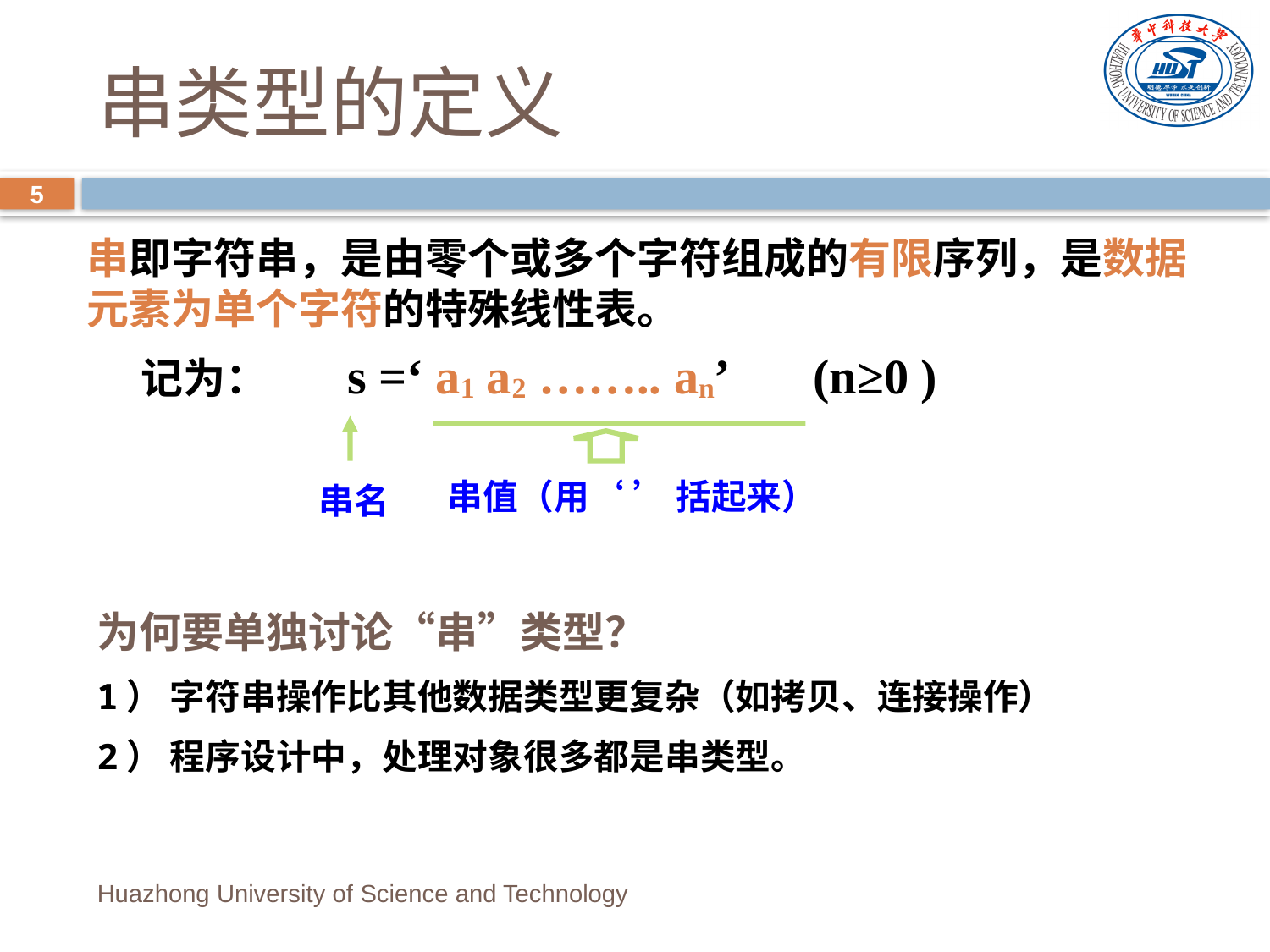

# 串类型的定义
5
串即字符串，是由零个或多个字符组成的有限序列，是数据元素为单个字符的特殊线性表。
记为：      s =‘ a1 a2 …….. an’       (n≥0 )

 串名

   串值（用‘ ’ 括起来）
为何要单独讨论“串”类型？
1） 字符串操作比其他数据类型更复杂（如拷贝、连接操作）
2） 程序设计中，处理对象很多都是串类型。
Huazhong University of Science and Technology